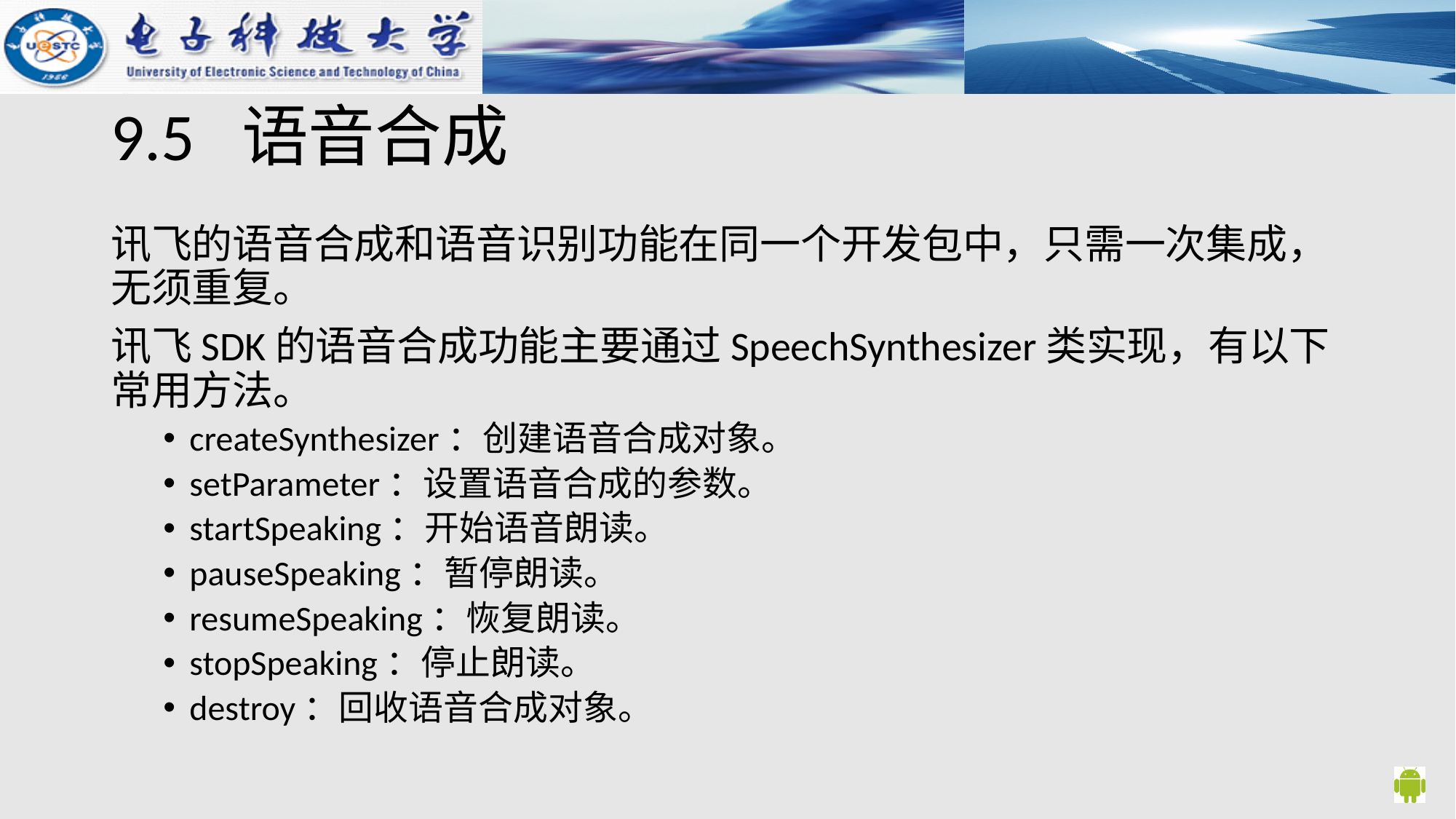

# 9.5  语音合成
讯飞的语音合成和语音识别功能在同一个开发包中，只需一次集成，无须重复。
讯飞SDK的语音合成功能主要通过SpeechSynthesizer类实现，有以下常用方法。
createSynthesizer：创建语音合成对象。
setParameter：设置语音合成的参数。
startSpeaking：开始语音朗读。
pauseSpeaking：暂停朗读。
resumeSpeaking：恢复朗读。
stopSpeaking：停止朗读。
destroy：回收语音合成对象。